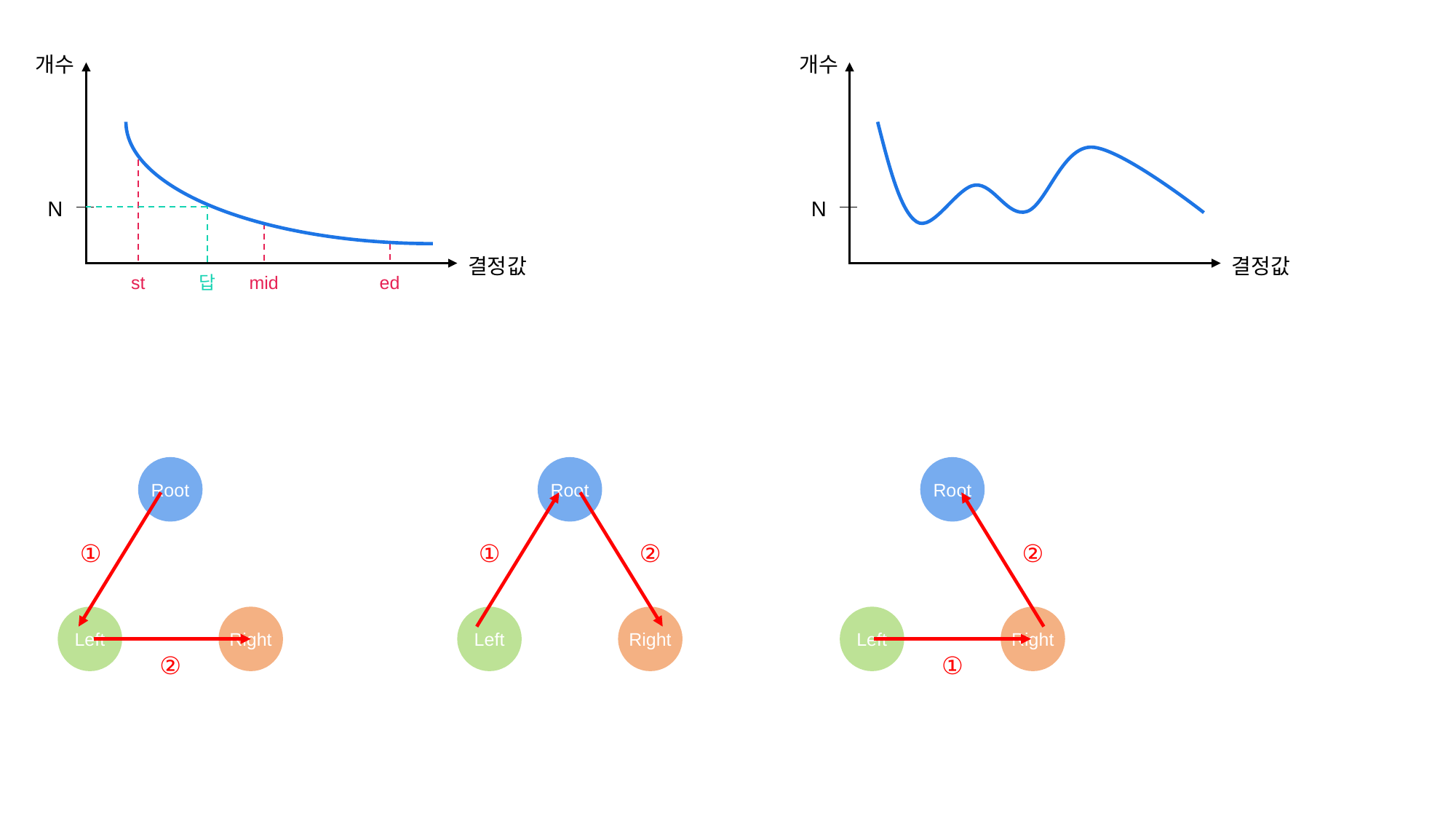

개수
개수

N
N
결정값
결정값
st
답
mid
ed
Root
Root
Root
①
①
②
②
Left
Right
Left
Right
Left
Right
②
①